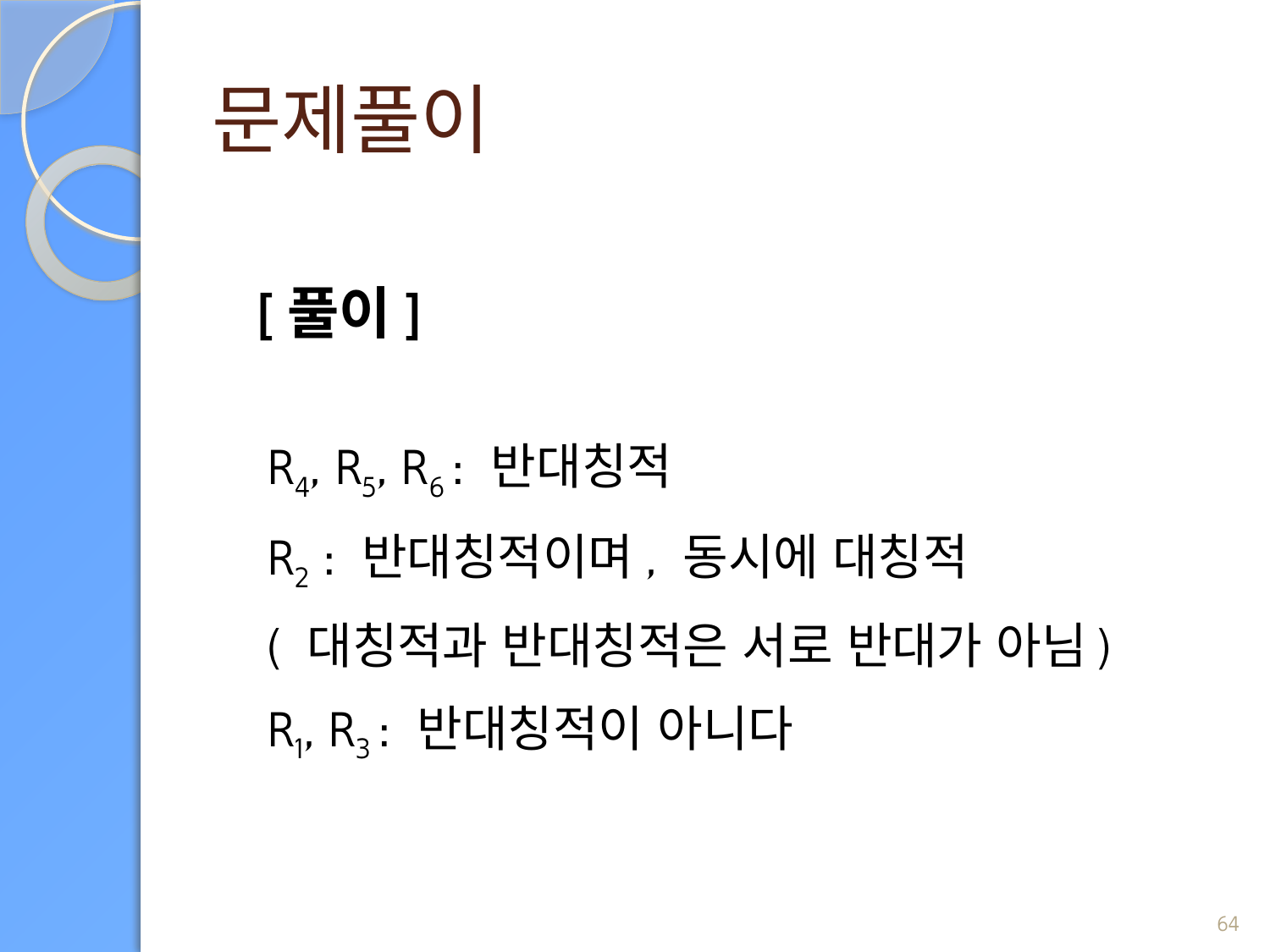

# 문제풀이

  [풀이]

R4, R5, R6 : 반대칭적
R2 : 반대칭적이며, 동시에 대칭적
( 대칭적과 반대칭적은 서로 반대가 아님)
R1, R3 : 반대칭적이 아니다
64